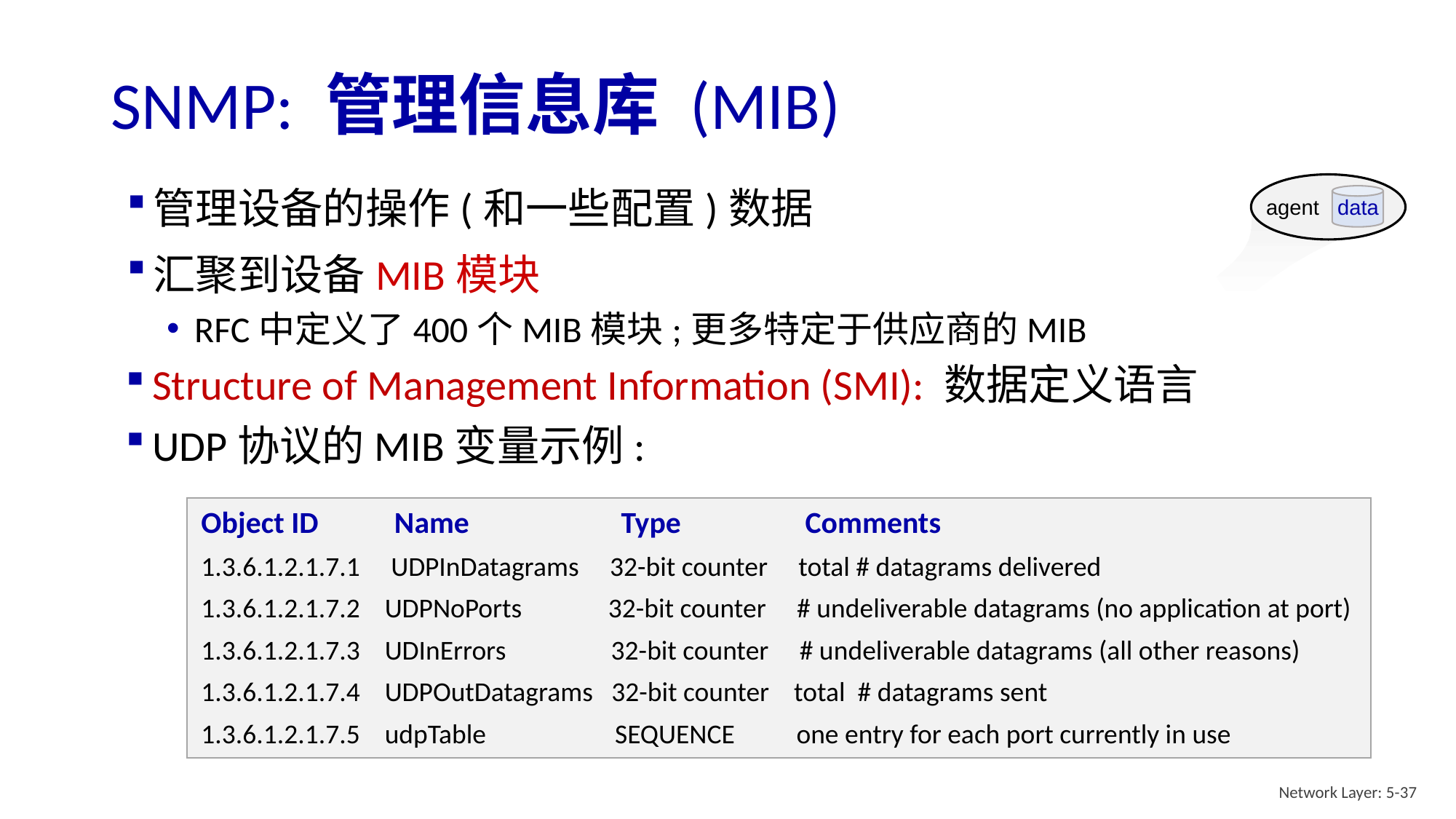

# SNMP: 管理信息库 (MIB)

data
agent

管理设备的操作(和一些配置)数据
汇聚到设备MIB模块
RFC中定义了400个MIB模块;更多特定于供应商的MIB

Structure of Management Information (SMI): 数据定义语言
UDP协议的MIB变量示例:
Object ID           Name                      Type                  Comments
1.3.6.1.2.1.7.1     UDPInDatagrams     32-bit counter     total # datagrams delivered
1.3.6.1.2.1.7.2    UDPNoPorts              32-bit counter     # undeliverable datagrams (no application at port)
1.3.6.1.2.1.7.3    UDInErrors                 32-bit counter     # undeliverable datagrams (all other reasons)
1.3.6.1.2.1.7.4    UDPOutDatagrams   32-bit counter    total  # datagrams sent
1.3.6.1.2.1.7.5    udpTable	              SEQUENCE          one entry for each port currently in use

Network Layer: 5-37